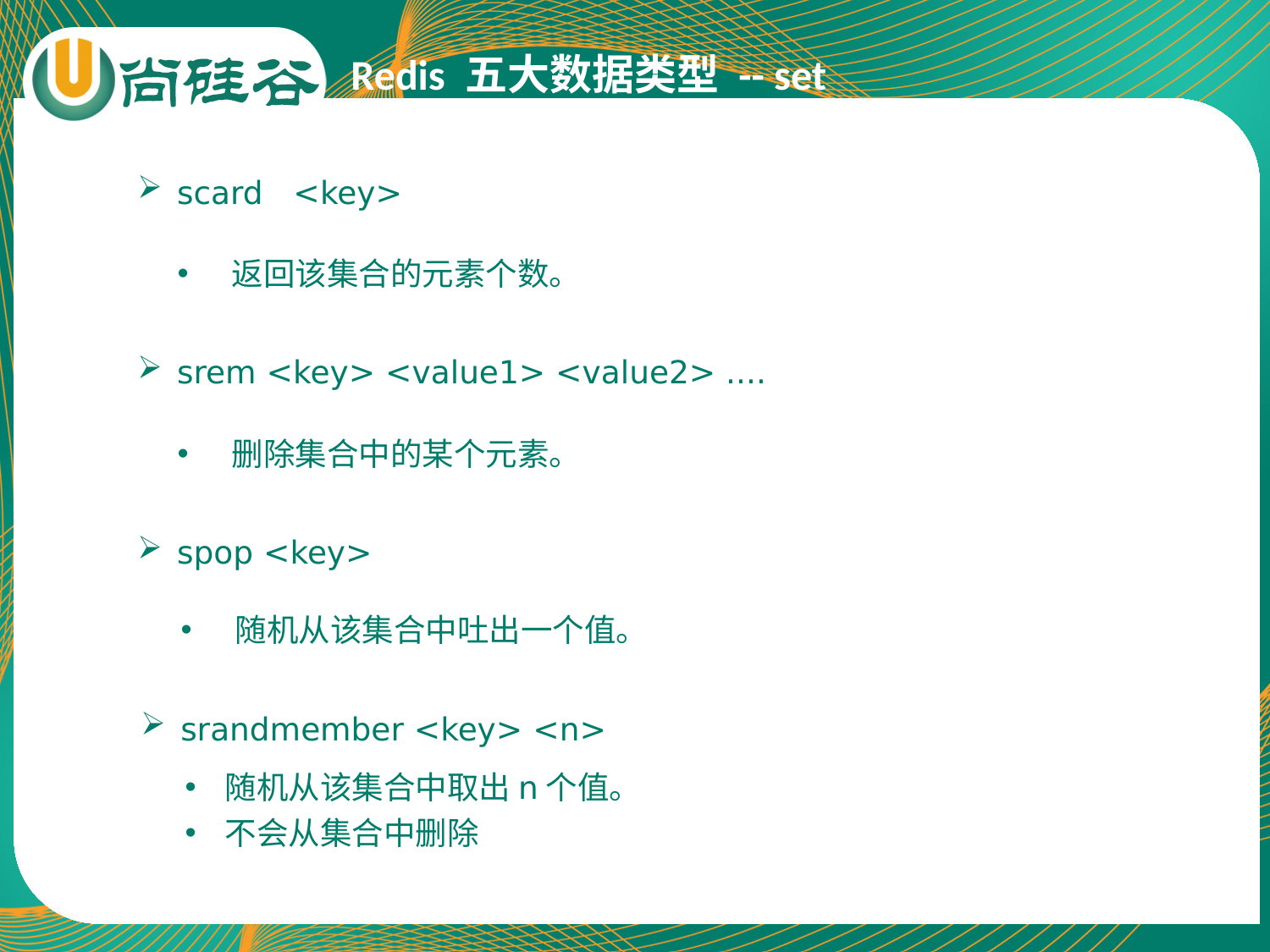

Redis 五大数据类型 -- set
scard   <key>
 返回该集合的元素个数。
srem <key> <value1> <value2> ....
 删除集合中的某个元素。
spop <key>
 随机从该集合中吐出一个值。
srandmember <key> <n>
随机从该集合中取出n个值。
不会从集合中删除